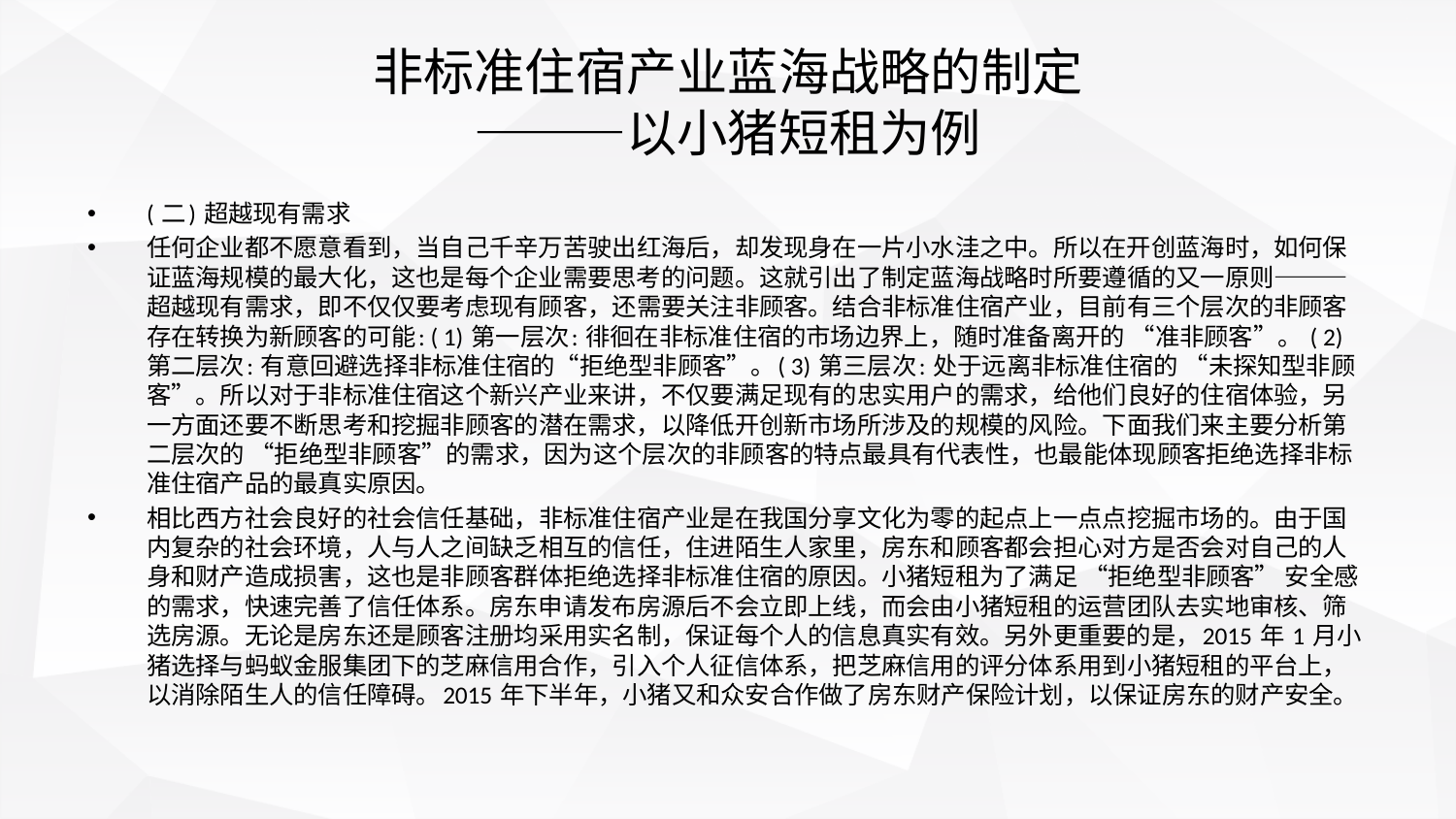

# 非标准住宿产业蓝海战略的制定 ———以小猪短租为例
( 二) 超越现有需求
任何企业都不愿意看到，当自己千辛万苦驶出红海后，却发现身在一片小水洼之中。所以在开创蓝海时，如何保证蓝海规模的最大化，这也是每个企业需要思考的问题。这就引出了制定蓝海战略时所要遵循的又一原则———超越现有需求，即不仅仅要考虑现有顾客，还需要关注非顾客。结合非标准住宿产业，目前有三个层次的非顾客存在转换为新顾客的可能: ( 1) 第一层次: 徘徊在非标准住宿的市场边界上，随时准备离开的 “准非顾客”。 ( 2) 第二层次: 有意回避选择非标准住宿的“拒绝型非顾客”。( 3) 第三层次: 处于远离非标准住宿的 “未探知型非顾客”。所以对于非标准住宿这个新兴产业来讲，不仅要满足现有的忠实用户的需求，给他们良好的住宿体验，另一方面还要不断思考和挖掘非顾客的潜在需求，以降低开创新市场所涉及的规模的风险。下面我们来主要分析第二层次的 “拒绝型非顾客”的需求，因为这个层次的非顾客的特点最具有代表性，也最能体现顾客拒绝选择非标准住宿产品的最真实原因。
相比西方社会良好的社会信任基础，非标准住宿产业是在我国分享文化为零的起点上一点点挖掘市场的。由于国内复杂的社会环境，人与人之间缺乏相互的信任，住进陌生人家里，房东和顾客都会担心对方是否会对自己的人身和财产造成损害，这也是非顾客群体拒绝选择非标准住宿的原因。小猪短租为了满足 “拒绝型非顾客” 安全感的需求，快速完善了信任体系。房东申请发布房源后不会立即上线，而会由小猪短租的运营团队去实地审核、筛选房源。无论是房东还是顾客注册均采用实名制，保证每个人的信息真实有效。另外更重要的是，2015 年 1 月小猪选择与蚂蚁金服集团下的芝麻信用合作，引入个人征信体系，把芝麻信用的评分体系用到小猪短租的平台上，以消除陌生人的信任障碍。2015 年下半年，小猪又和众安合作做了房东财产保险计划，以保证房东的财产安全。